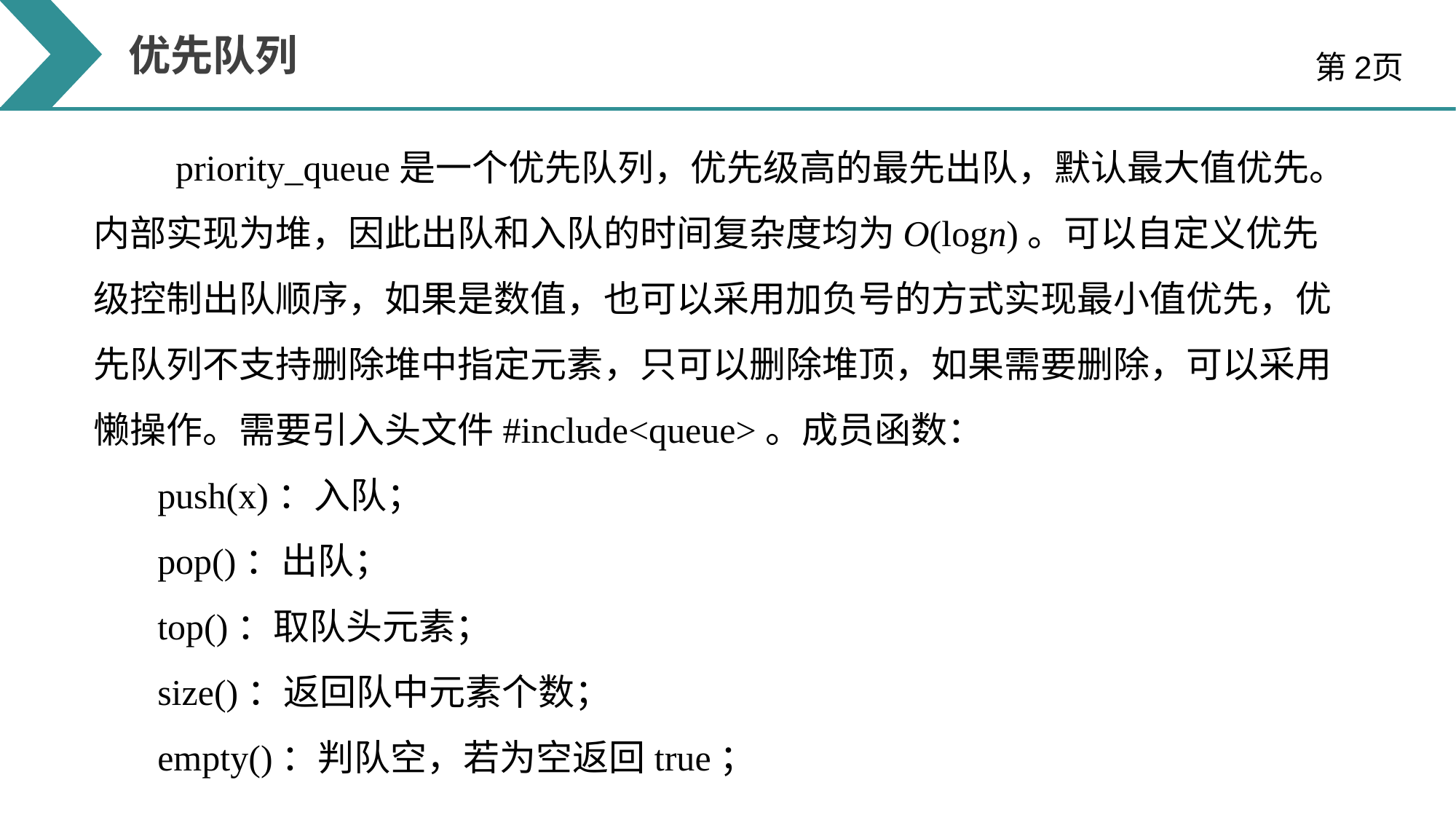

优先队列
第2页
   priority_queue是一个优先队列，优先级高的最先出队，默认最大值优先。内部实现为堆，因此出队和入队的时间复杂度均为O(logn)。可以自定义优先级控制出队顺序，如果是数值，也可以采用加负号的方式实现最小值优先，优先队列不支持删除堆中指定元素，只可以删除堆顶，如果需要删除，可以采用懒操作。需要引入头文件#include<queue>。成员函数：
 push(x)：入队；
 pop()：出队；
 top()：取队头元素；
 size()：返回队中元素个数；
 empty()：判队空，若为空返回true；